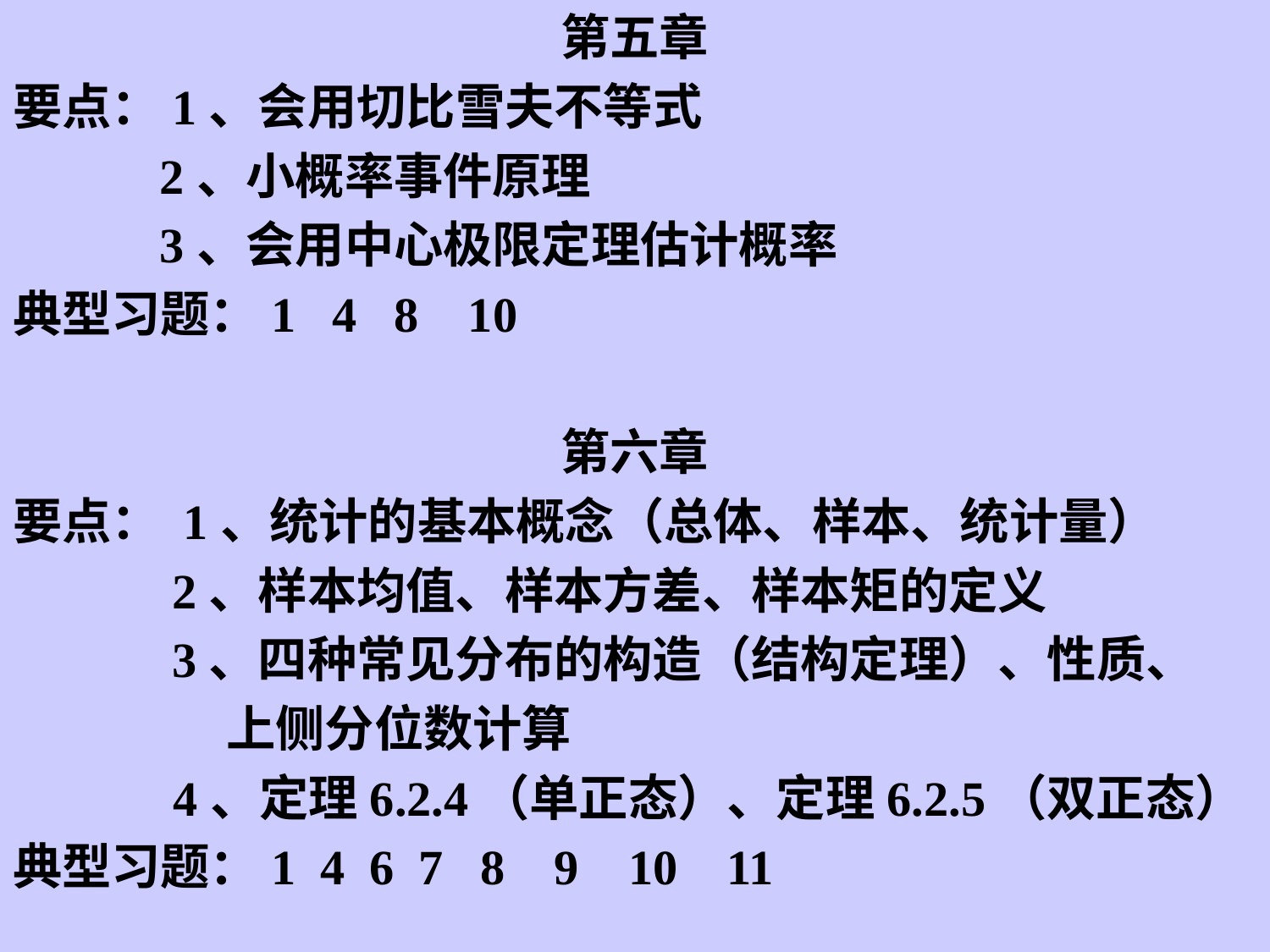

第五章
要点：1、会用切比雪夫不等式
            2、小概率事件原理
            3、会用中心极限定理估计概率
典型习题：1   4   8    10

第六章
要点： 1、统计的基本概念（总体、样本、统计量）
             2、样本均值、样本方差、样本矩的定义
             3、四种常见分布的构造（结构定理）、性质、
                  上侧分位数计算
4、定理6.2.4（单正态）、定理6.2.5（双正态）
典型习题：1  4  6  7   8    9    10    11